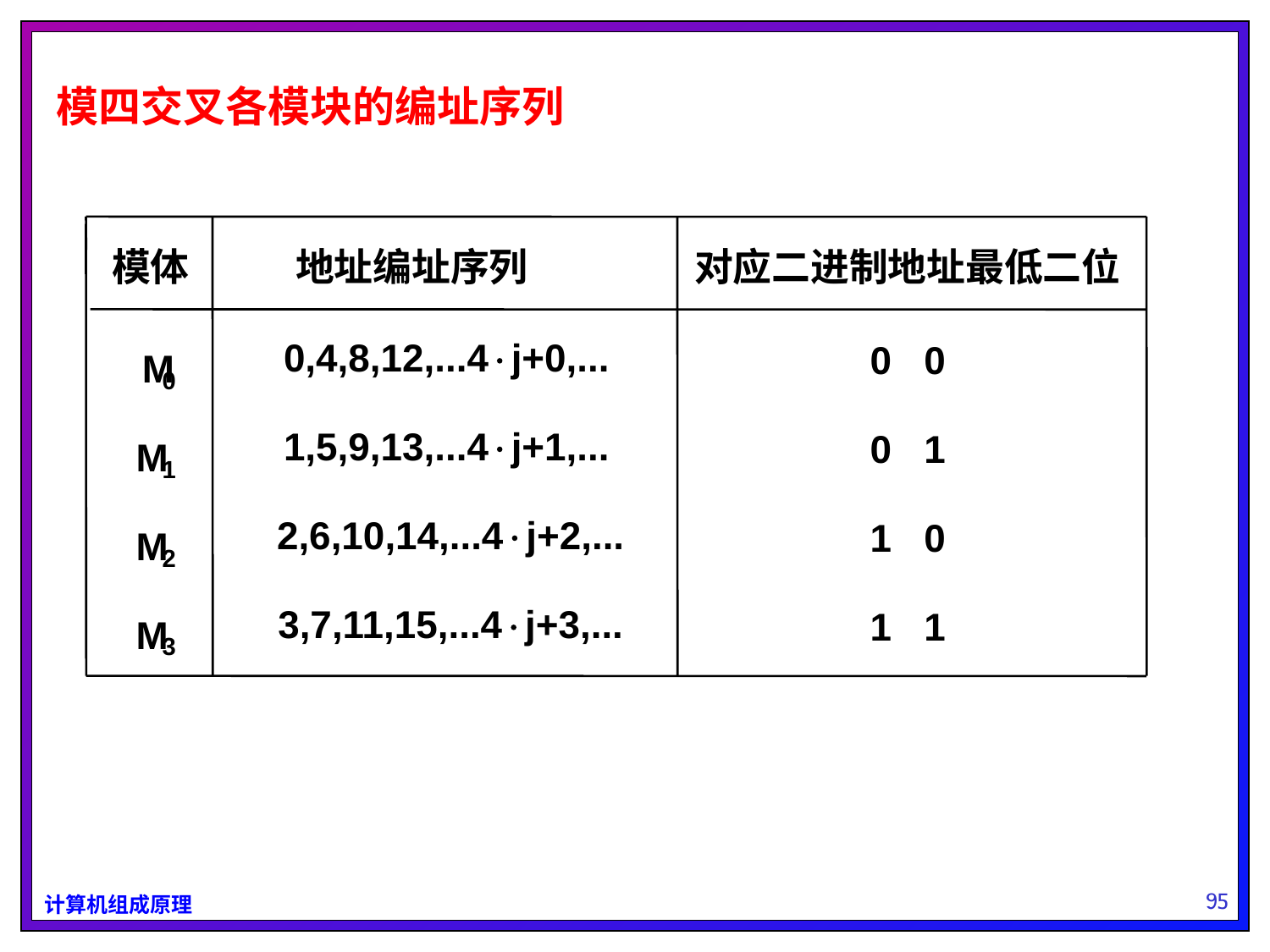

模四交叉各模块的编址序列

模体
地址编址序列
对应二进制地址最低二位

0,4,8,12,...4⋅j+0,...
0   0
M
0
1,5,9,13,...4⋅j+1,...
0   1
M
1
2,6,10,14,...4⋅j+2,...
1   0
M
2
3,7,11,15,...4⋅j+3,...
1   1
M
3